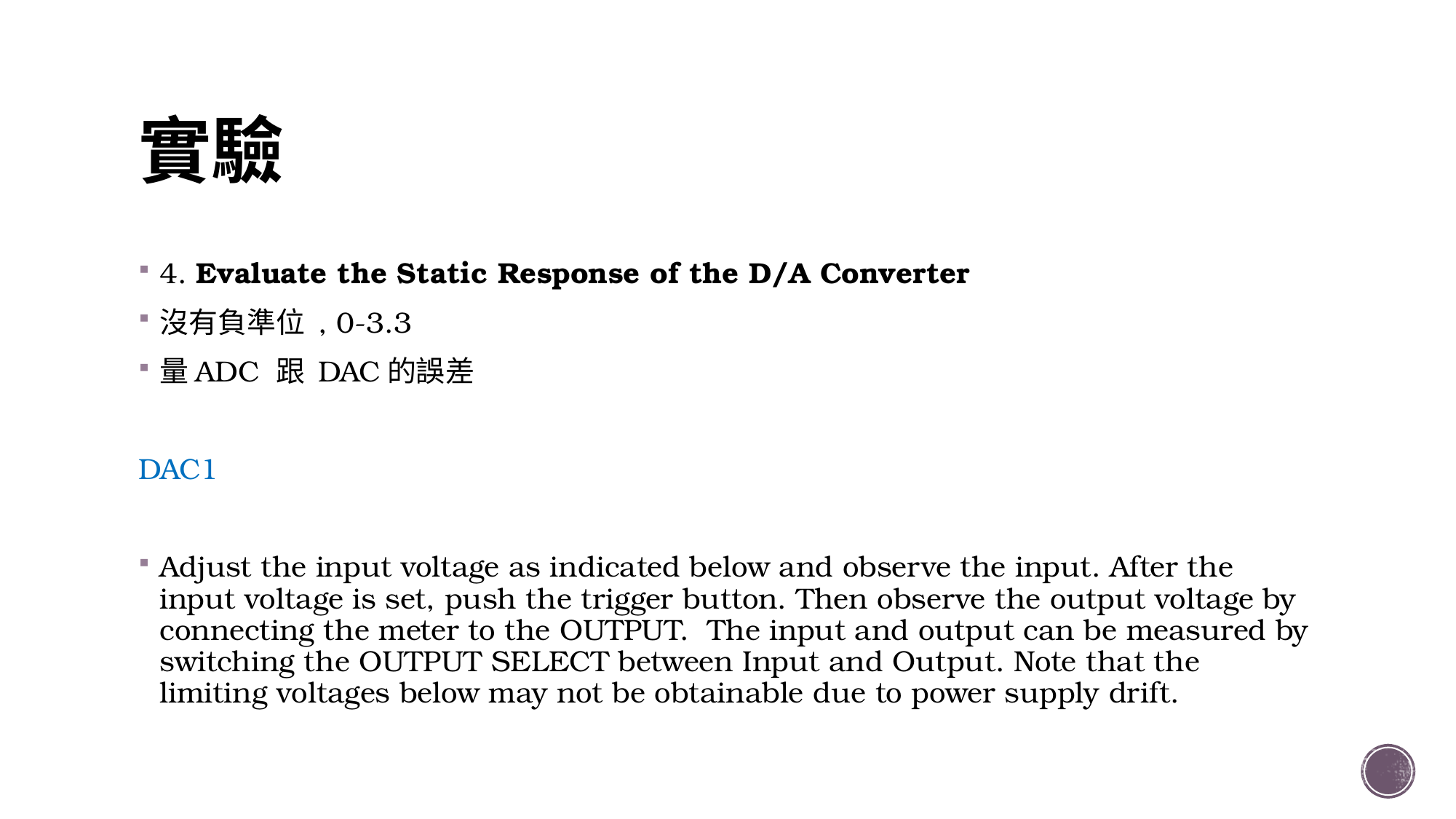

# 實驗
4. Evaluate the Static Response of the D/A Converter
沒有負準位 , 0-3.3
量ADC 跟 DAC的誤差

DAC1

Adjust the input voltage as indicated below and observe the input. After the input voltage is set, push the trigger button. Then observe the output voltage by connecting the meter to the OUTPUT.  The input and output can be measured by switching the OUTPUT SELECT between Input and Output. Note that the limiting voltages below may not be obtainable due to power supply drift.